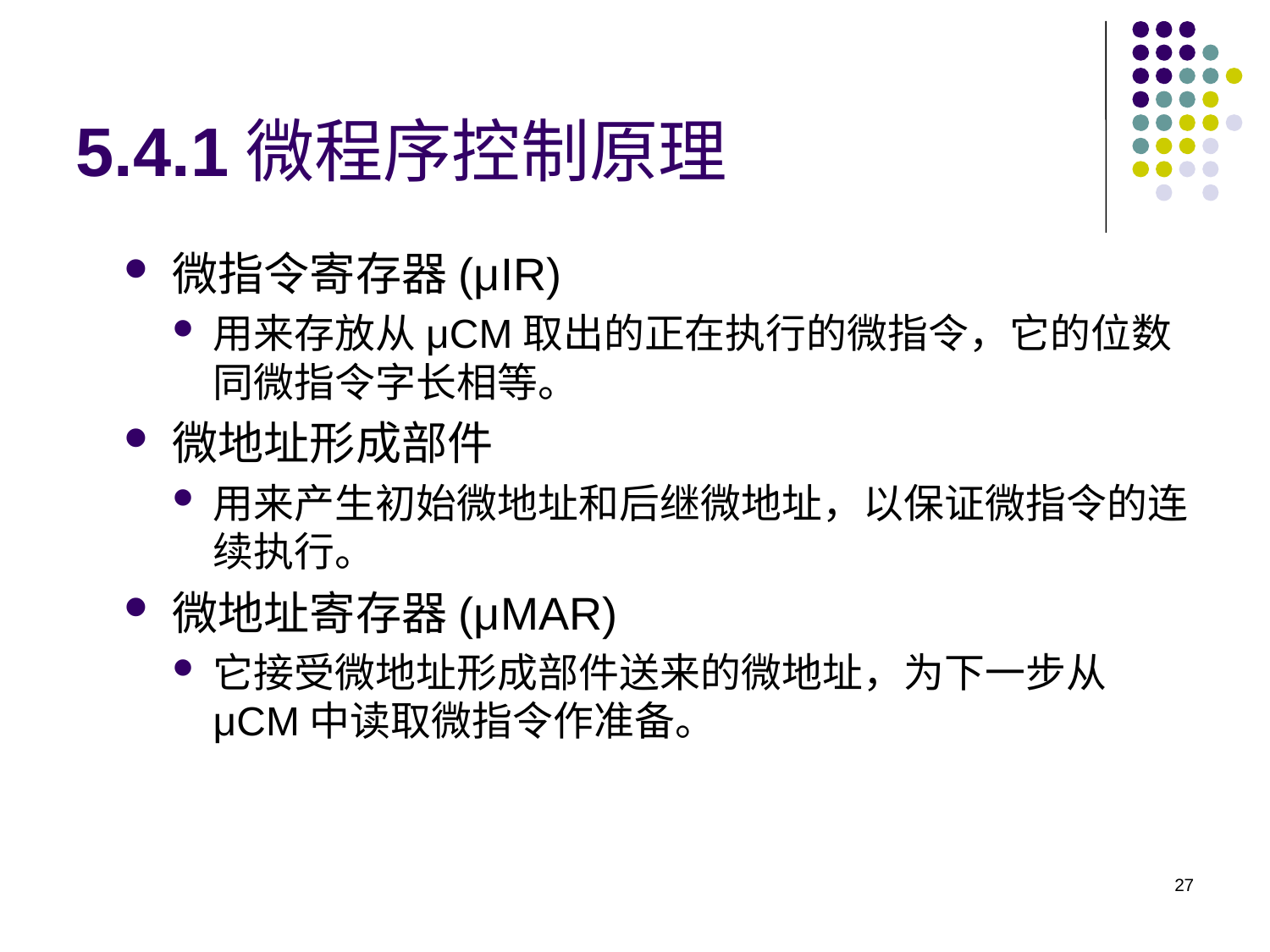

5.4.1微程序控制原理
微指令寄存器(μIR)
用来存放从μCM取出的正在执行的微指令，它的位数同微指令字长相等。
微地址形成部件
用来产生初始微地址和后继微地址，以保证微指令的连续执行。
微地址寄存器(μMAR)
它接受微地址形成部件送来的微地址，为下一步从μCM中读取微指令作准备。
27